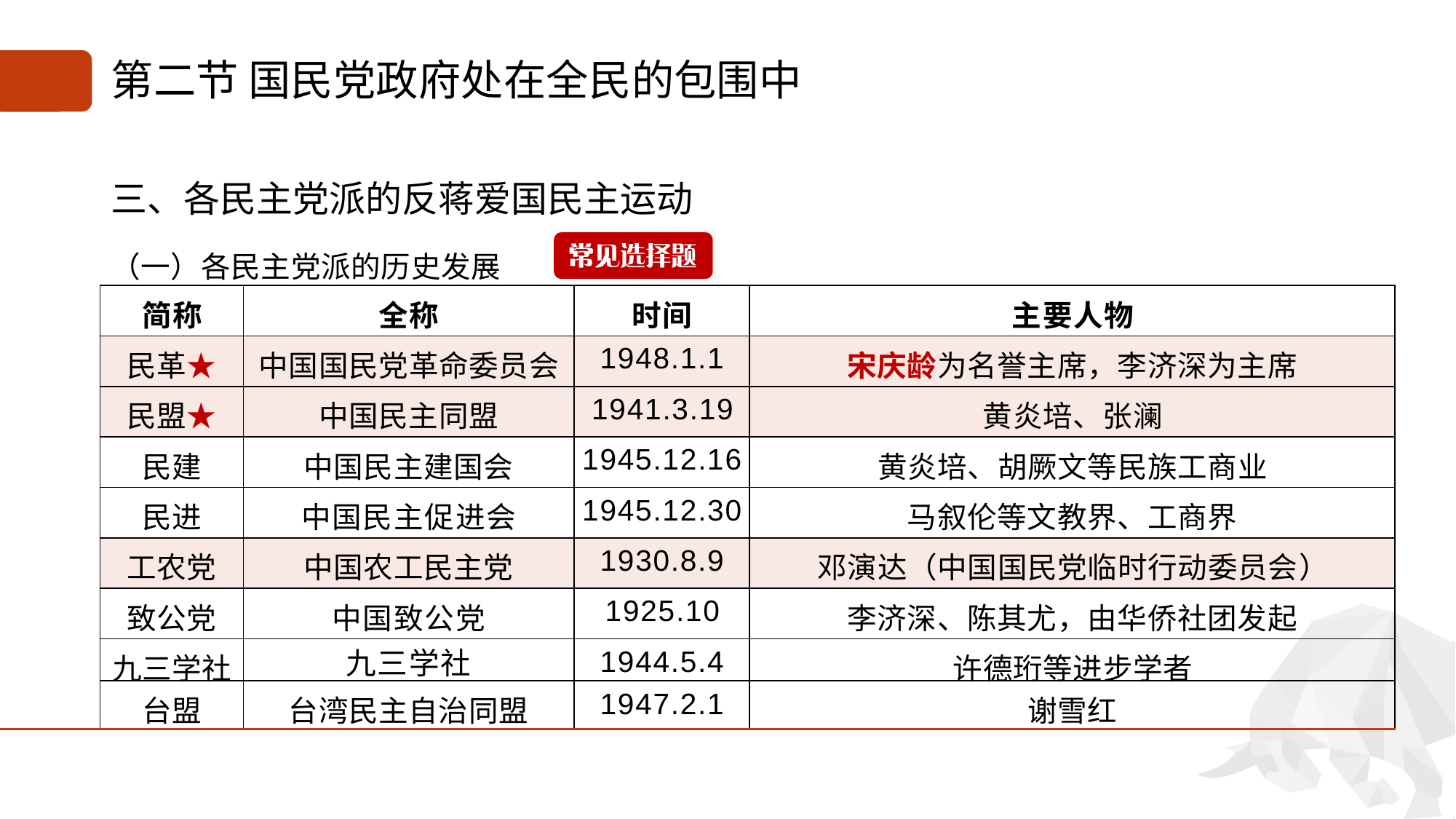

# 第二节 国民党政府处在全民的包围中
三、各民主党派的反蒋爱国民主运动
（一）各民主党派的历史发展

|  | 简称 | 全称 | 时间 | 主要人物 |
| --- | --- | --- | --- | --- |
|  | 民革★ | 中国国民党革命委员会 | 1948.1.1 | 宋庆龄为名誉主席，李济深为主席 |
|  | 民盟★ | 中国民主同盟 | 1941.3.19 | 黄炎培、张澜 |
|  | 民建 | 中国民主建国会 | 1945.12.16 | 黄炎培、胡厥文等民族工商业 |
|  | 民进 | 中国民主促进会 | 1945.12.30 | 马叙伦等文教界、工商界 |
|  | 工农党 | 中国农工民主党 | 1930.8.9 | 邓演达（中国国民党临时行动委员会） |
|  | 致公党 | 中国致公党 | 1925.10 | 李济深、陈其尤，由华侨社团发起 |
|  | 九三学社 | 九三学社 | 1944.5.4 | 许德珩等进步学者 |
|  | 台盟 | 台湾民主自治同盟 | 1947.2.1 | 谢雪红 |